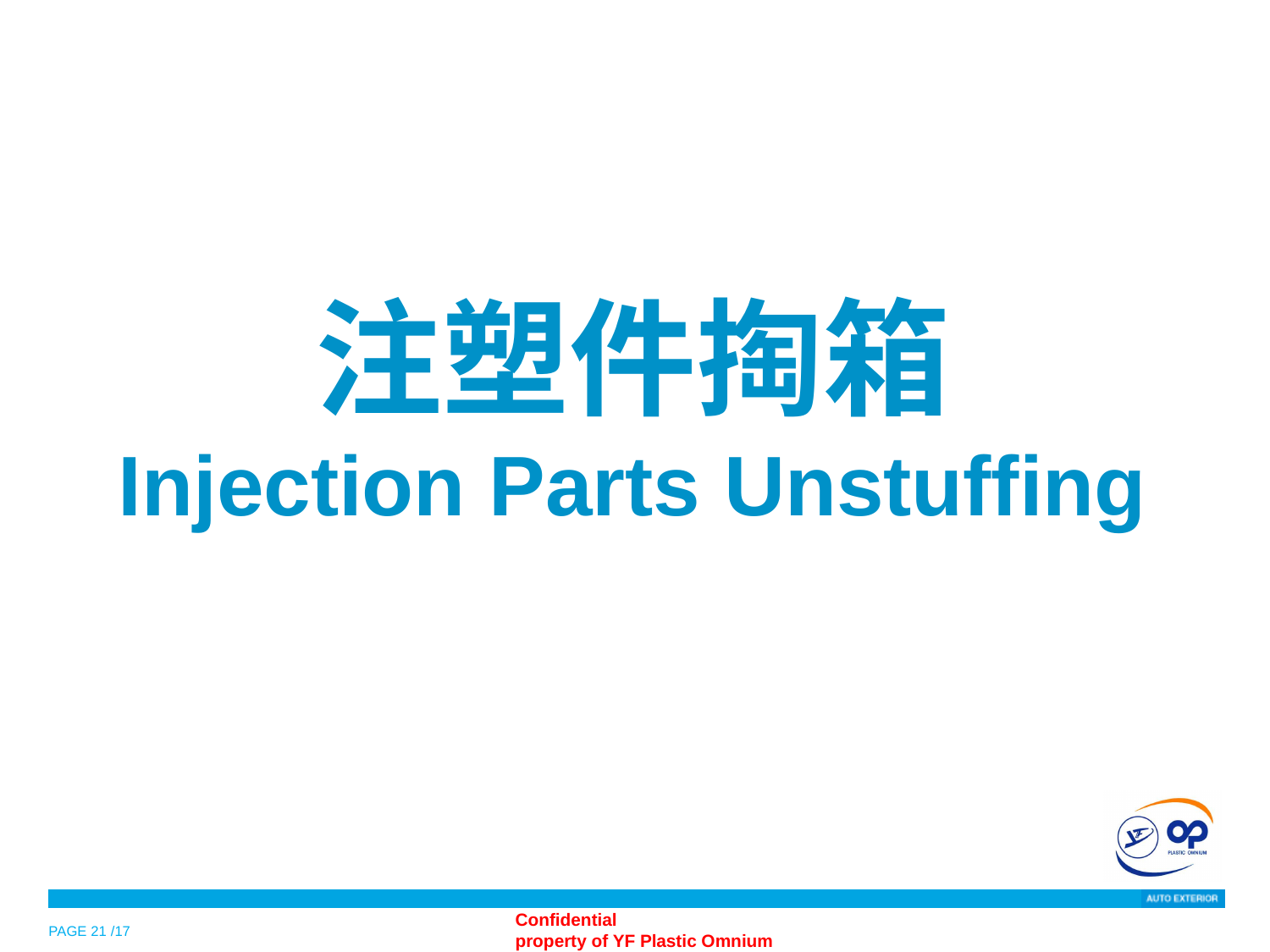

注塑件掏箱
Injection Parts Unstuffing
PAGE 21 /17